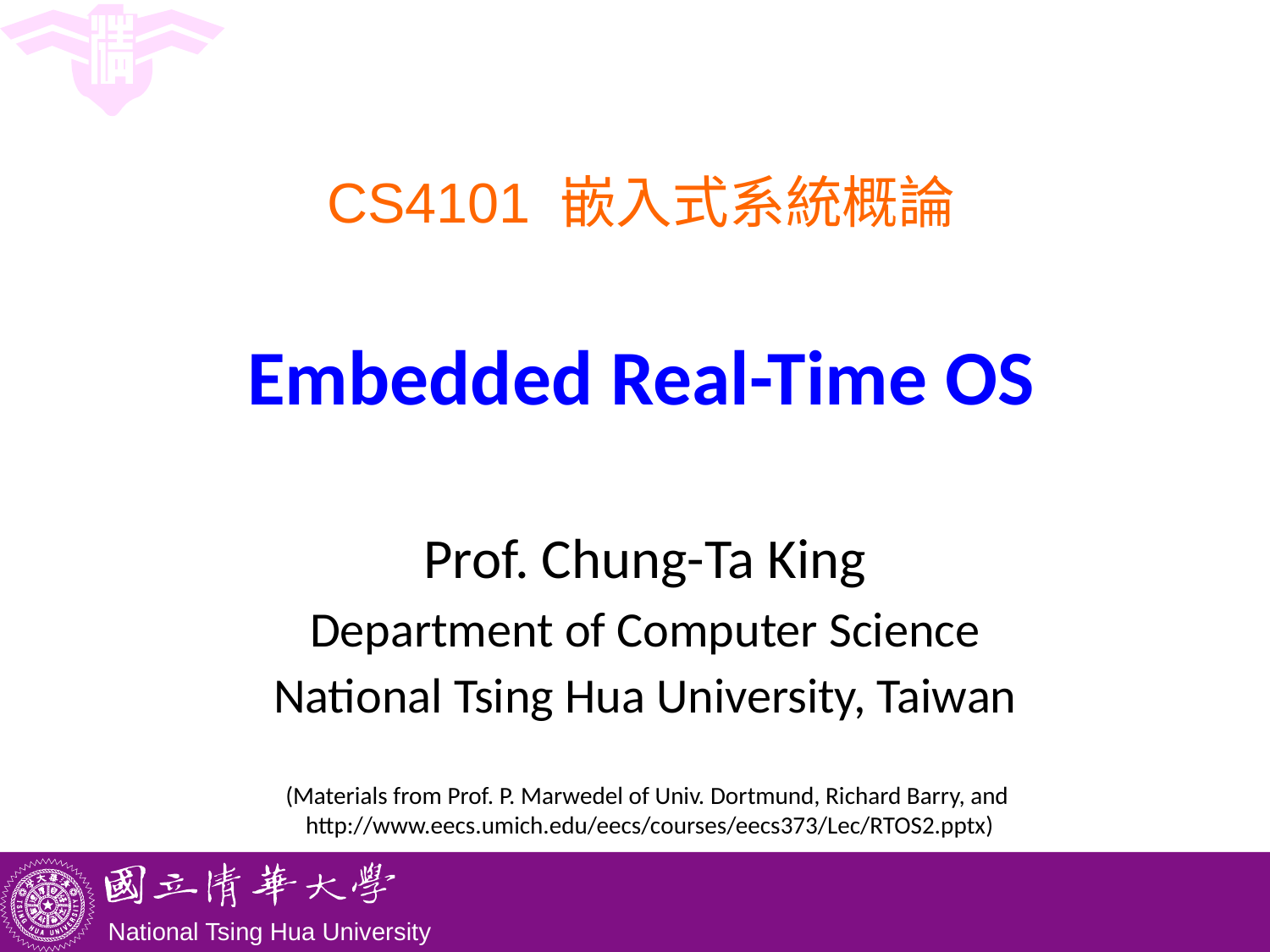

# CS4101 嵌入式系統概論 Embedded Real-Time OS
Prof. Chung-Ta King
Department of Computer Science
National Tsing Hua University, Taiwan
(Materials from Prof. P. Marwedel of Univ. Dortmund, Richard Barry, and
http://www.eecs.umich.edu/eecs/courses/eecs373/Lec/RTOS2.pptx)